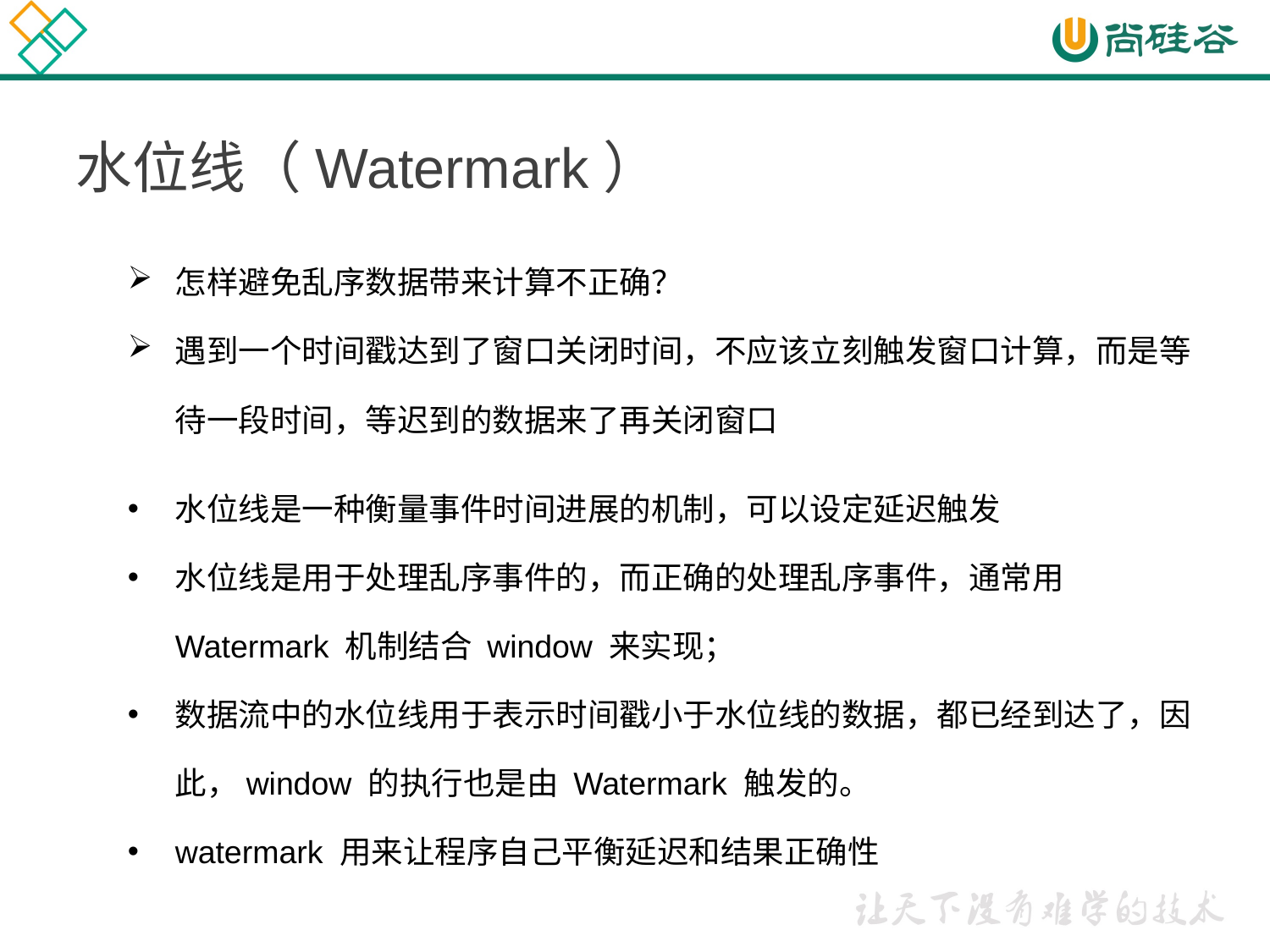

水位线（Watermark）
怎样避免乱序数据带来计算不正确？
遇到一个时间戳达到了窗口关闭时间，不应该立刻触发窗口计算，而是等待一段时间，等迟到的数据来了再关闭窗口
水位线是一种衡量事件时间进展的机制，可以设定延迟触发
水位线是用于处理乱序事件的，而正确的处理乱序事件，通常用Watermark 机制结合 window 来实现；
数据流中的水位线用于表示时间戳小于水位线的数据，都已经到达了，因此，window 的执行也是由 Watermark 触发的。
watermark 用来让程序自己平衡延迟和结果正确性